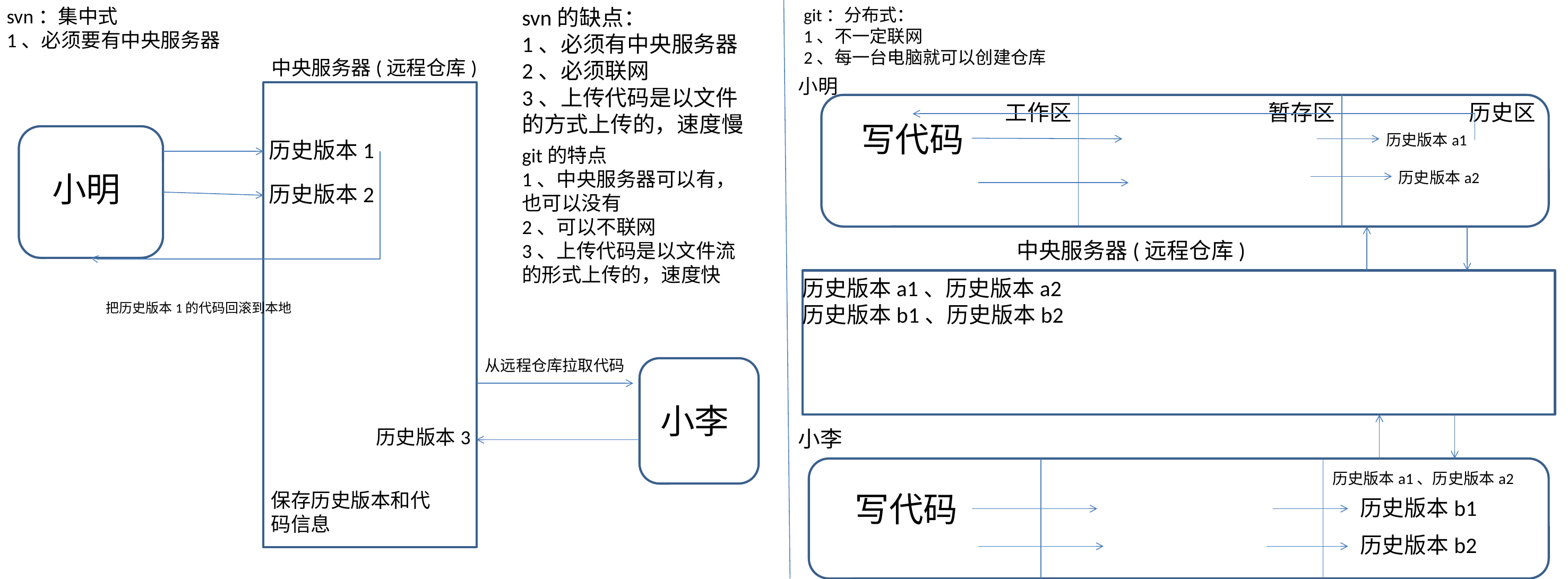

svn：集中式
1、必须要有中央服务器
svn的缺点：
1、必须有中央服务器
2、必须联网
3、上传代码是以文件的方式上传的，速度慢

git：分布式：
1、不一定联网
2、每一台电脑就可以创建仓库
中央服务器(远程仓库)
小明

工作区
暂存区
历史区
写代码

历史版本a1
历史版本1
git的特点
1、中央服务器可以有，也可以没有
2、可以不联网
3、上传代码是以文件流的形式上传的，速度快
小明
历史版本a2
历史版本2
中央服务器(远程仓库)

历史版本a1、历史版本a2
历史版本b1、历史版本b2
把历史版本1的代码回滚到本地
从远程仓库拉取代码

小李
历史版本3
小李

历史版本a1、历史版本a2
保存历史版本和代码信息
写代码
历史版本b1
历史版本b2